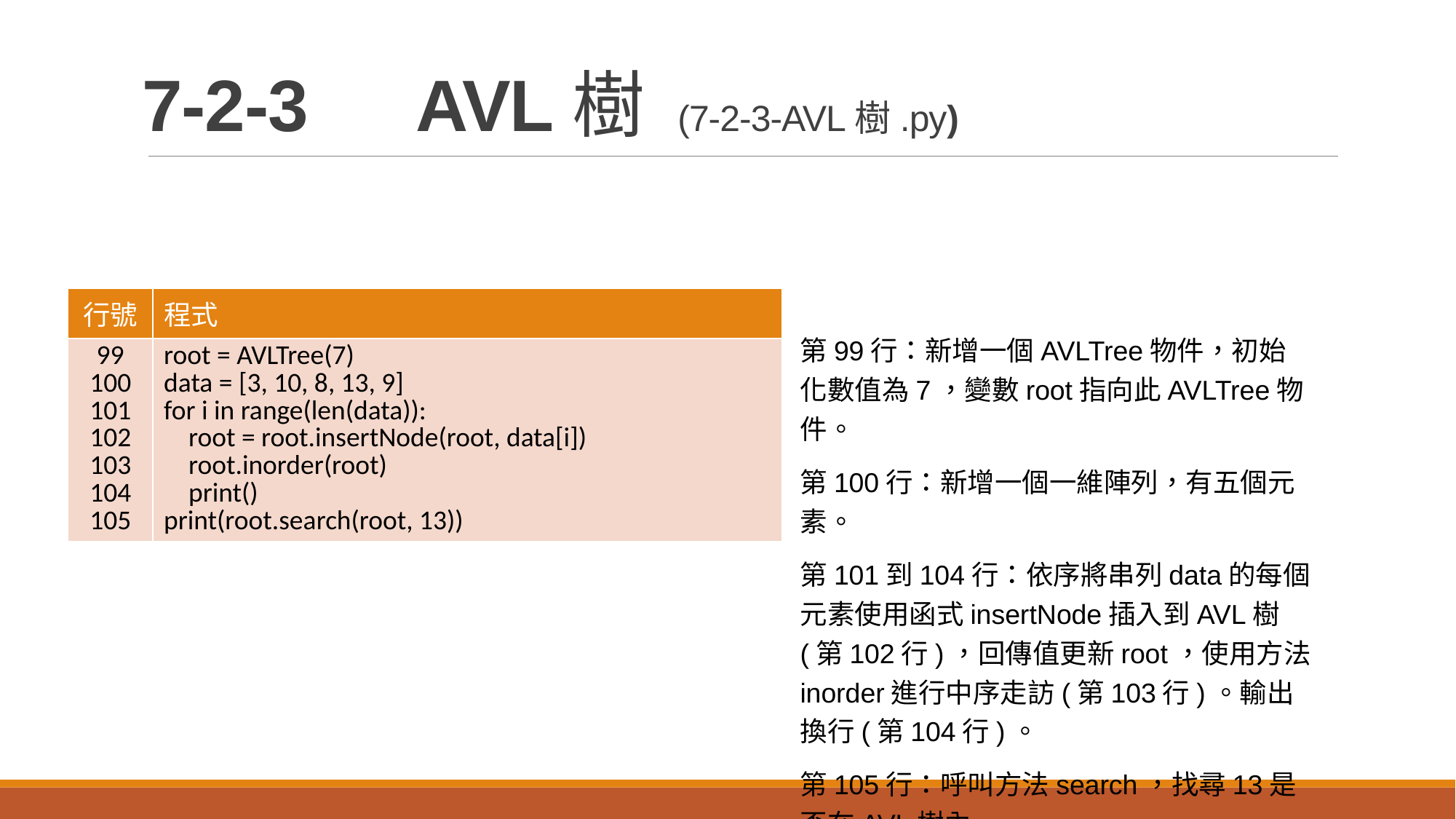

# 7-2-3　AVL樹 (7-2-3-AVL樹.py)

| 行號 | 程式 |
| --- | --- |
| 99 100 101 102 103 104 105 | root = AVLTree(7) data = [3, 10, 8, 13, 9] for i in range(len(data)): root = root.insertNode(root, data[i]) root.inorder(root) print() print(root.search(root, 13)) |
第99行：新增一個AVLTree物件，初始化數值為7，變數root指向此AVLTree物件。
第100行：新增一個一維陣列，有五個元素。
第101到104行：依序將串列data的每個元素使用函式insertNode插入到AVL樹(第102行)，回傳值更新root，使用方法inorder進行中序走訪(第103行)。輸出換行(第104行)。
第105行：呼叫方法search，找尋13是否在AVL樹內。